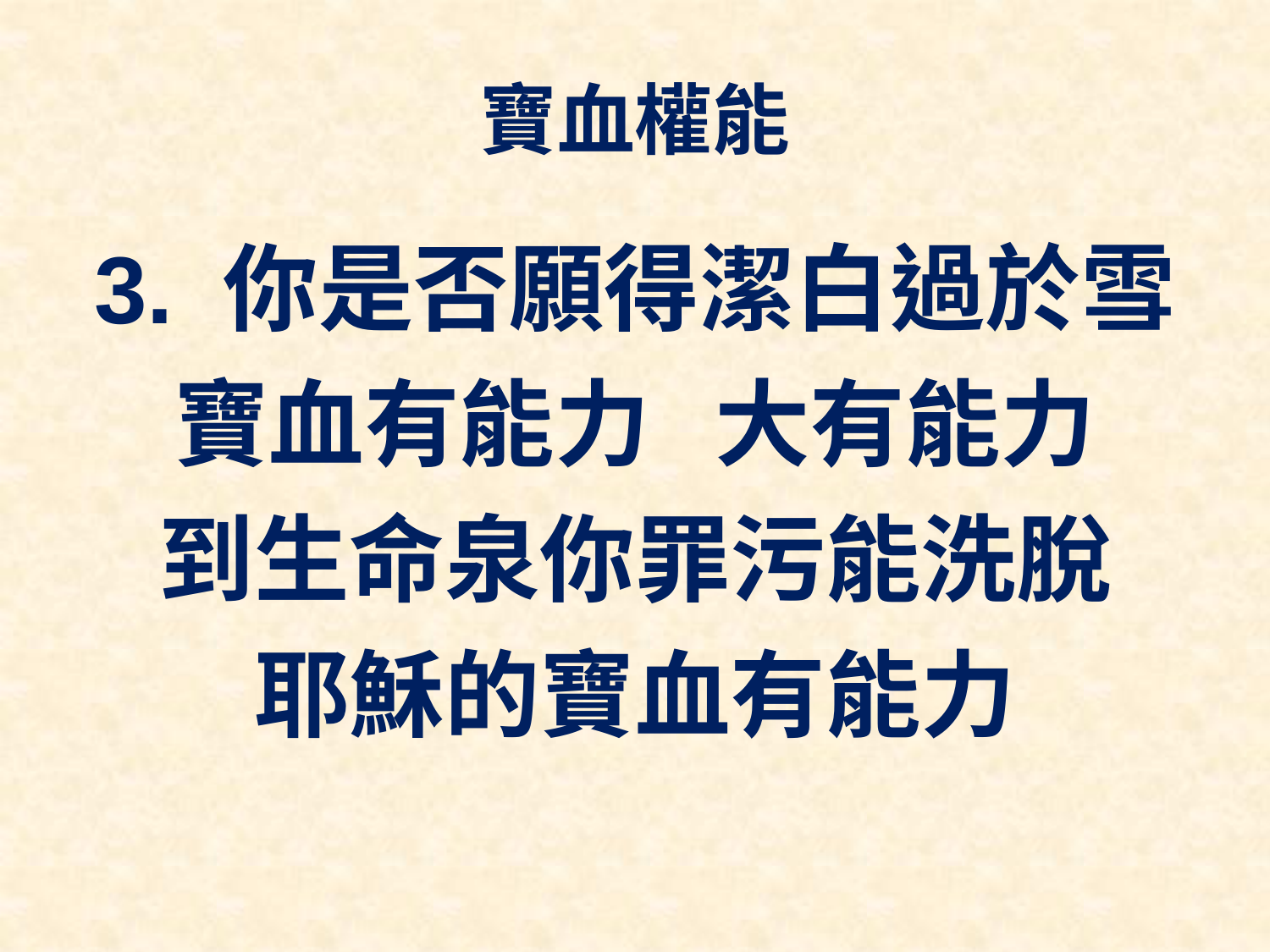

# 寶血權能
3. 你是否願得潔白過於雪
寶血有能力   大有能力
到生命泉你罪污能洗脫
耶穌的寶血有能力